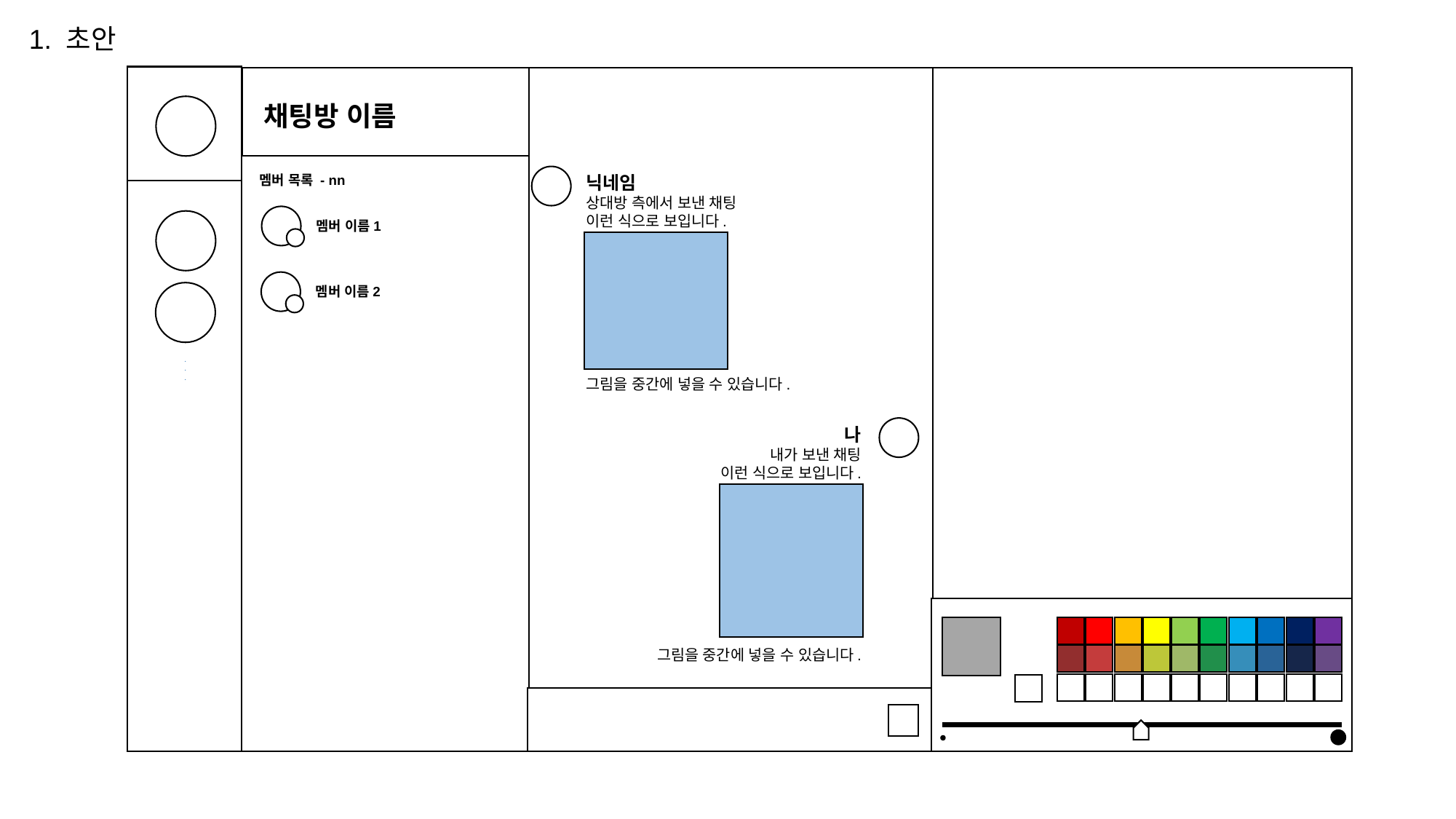

1. 초안

채팅방 이름

닉네임
상대방 측에서 보낸 채팅
이런 식으로 보입니다.

그림을 중간에 넣을 수 있습니다.

멤버 목록 - nn

멤버 이름1

멤버 이름2

.
.
.
나
 내가 보낸 채팅
이런 식으로 보입니다.

그림을 중간에 넣을 수 있습니다.